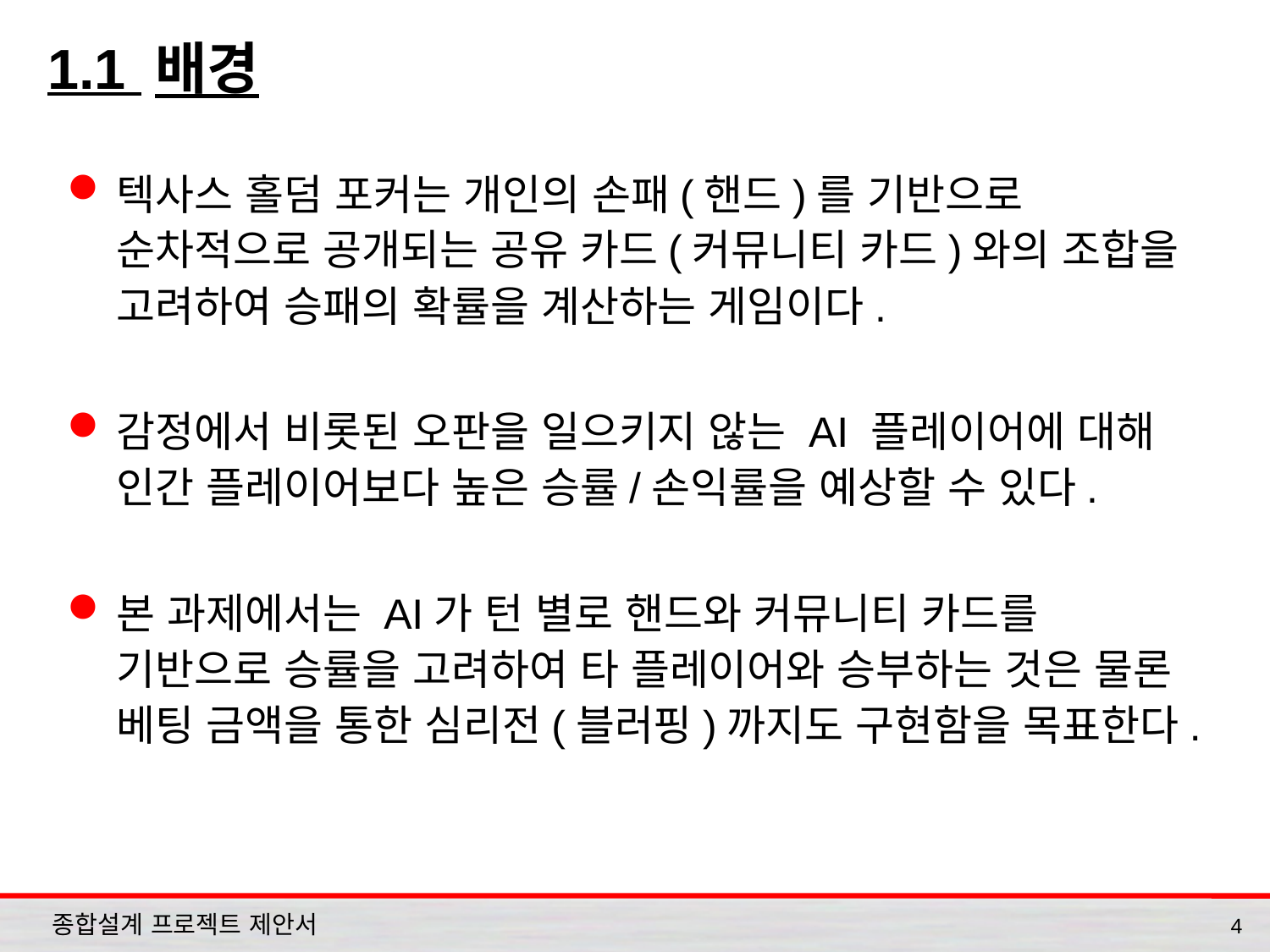

# 1.1 배경
텍사스 홀덤 포커는 개인의 손패(핸드)를 기반으로 순차적으로 공개되는 공유 카드(커뮤니티 카드)와의 조합을 고려하여 승패의 확률을 계산하는 게임이다.

감정에서 비롯된 오판을 일으키지 않는 AI 플레이어에 대해 인간 플레이어보다 높은 승률/손익률을 예상할 수 있다.

본 과제에서는 AI가 턴 별로 핸드와 커뮤니티 카드를 기반으로 승률을 고려하여 타 플레이어와 승부하는 것은 물론 베팅 금액을 통한 심리전(블러핑)까지도 구현함을 목표한다.